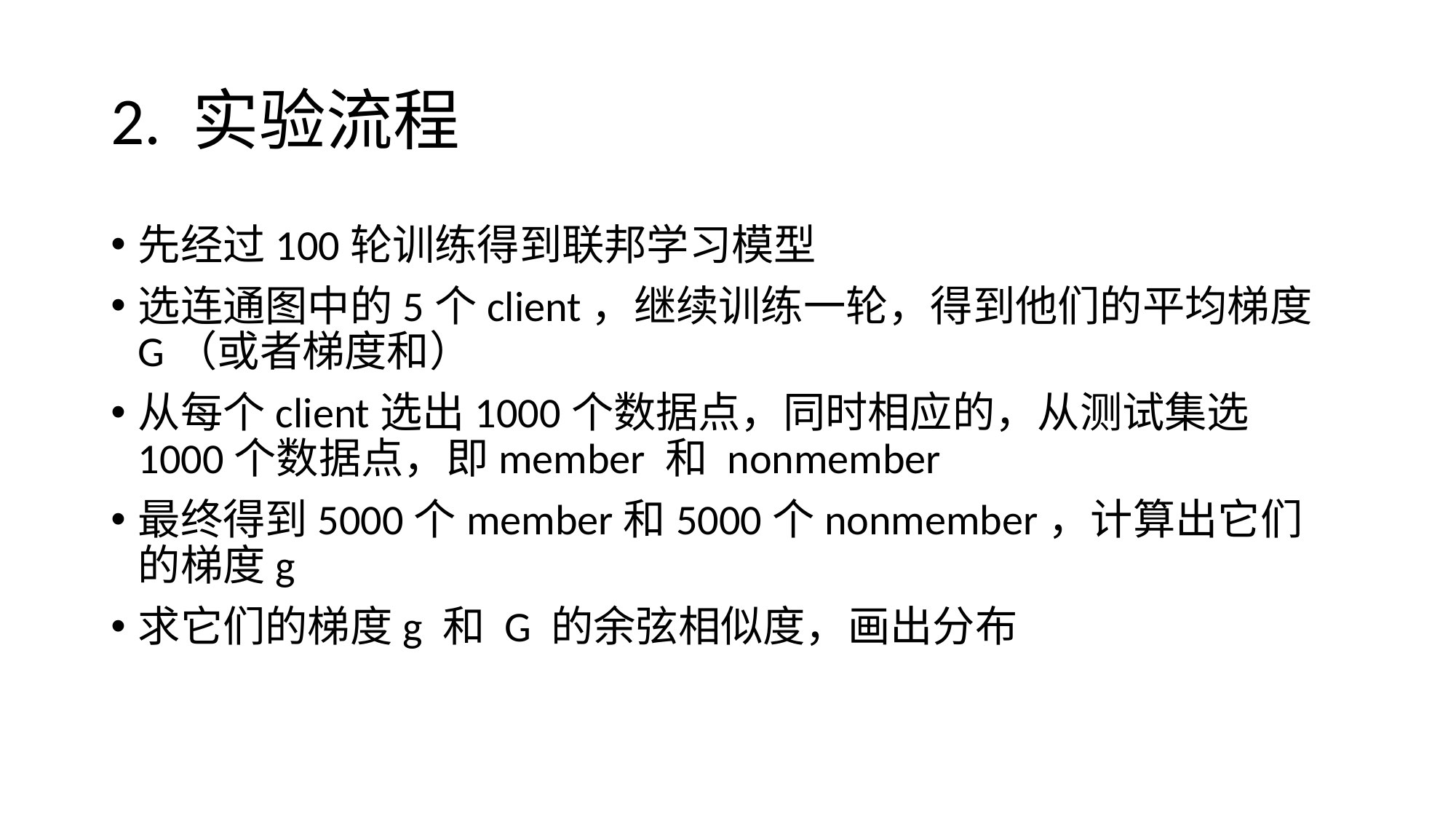

# 2. 实验流程
先经过100轮训练得到联邦学习模型
选连通图中的5个client，继续训练一轮，得到他们的平均梯度G（或者梯度和）
从每个client选出1000个数据点，同时相应的，从测试集选1000个数据点，即member 和 nonmember
最终得到5000个member和5000个nonmember，计算出它们的梯度g
求它们的梯度g 和 G 的余弦相似度，画出分布